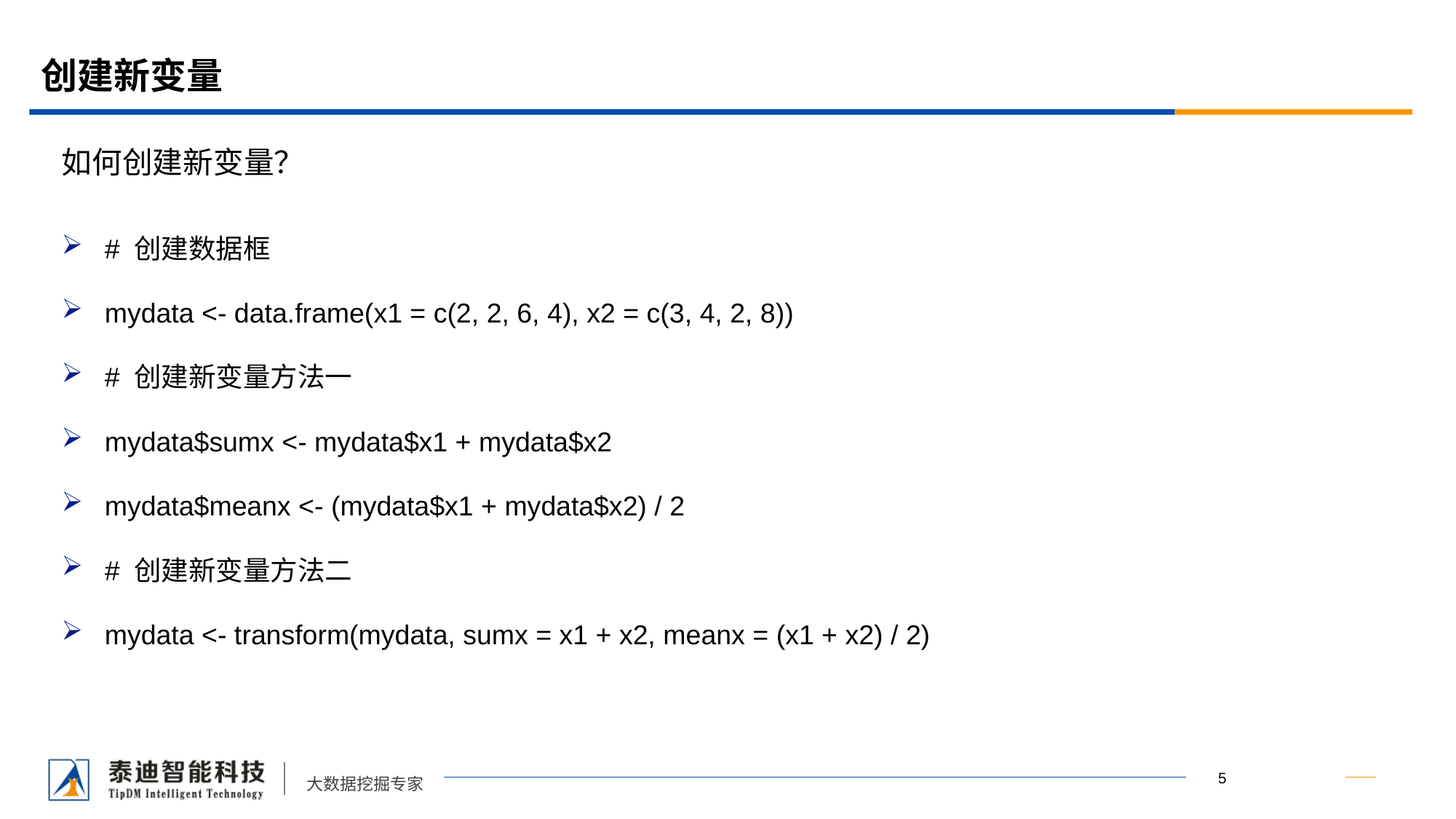

# 创建新变量
如何创建新变量？
# 创建数据框
mydata <- data.frame(x1 = c(2, 2, 6, 4), x2 = c(3, 4, 2, 8))
# 创建新变量方法一
mydata$sumx <- mydata$x1 + mydata$x2
mydata$meanx <- (mydata$x1 + mydata$x2) / 2
# 创建新变量方法二
mydata <- transform(mydata, sumx = x1 + x2, meanx = (x1 + x2) / 2)